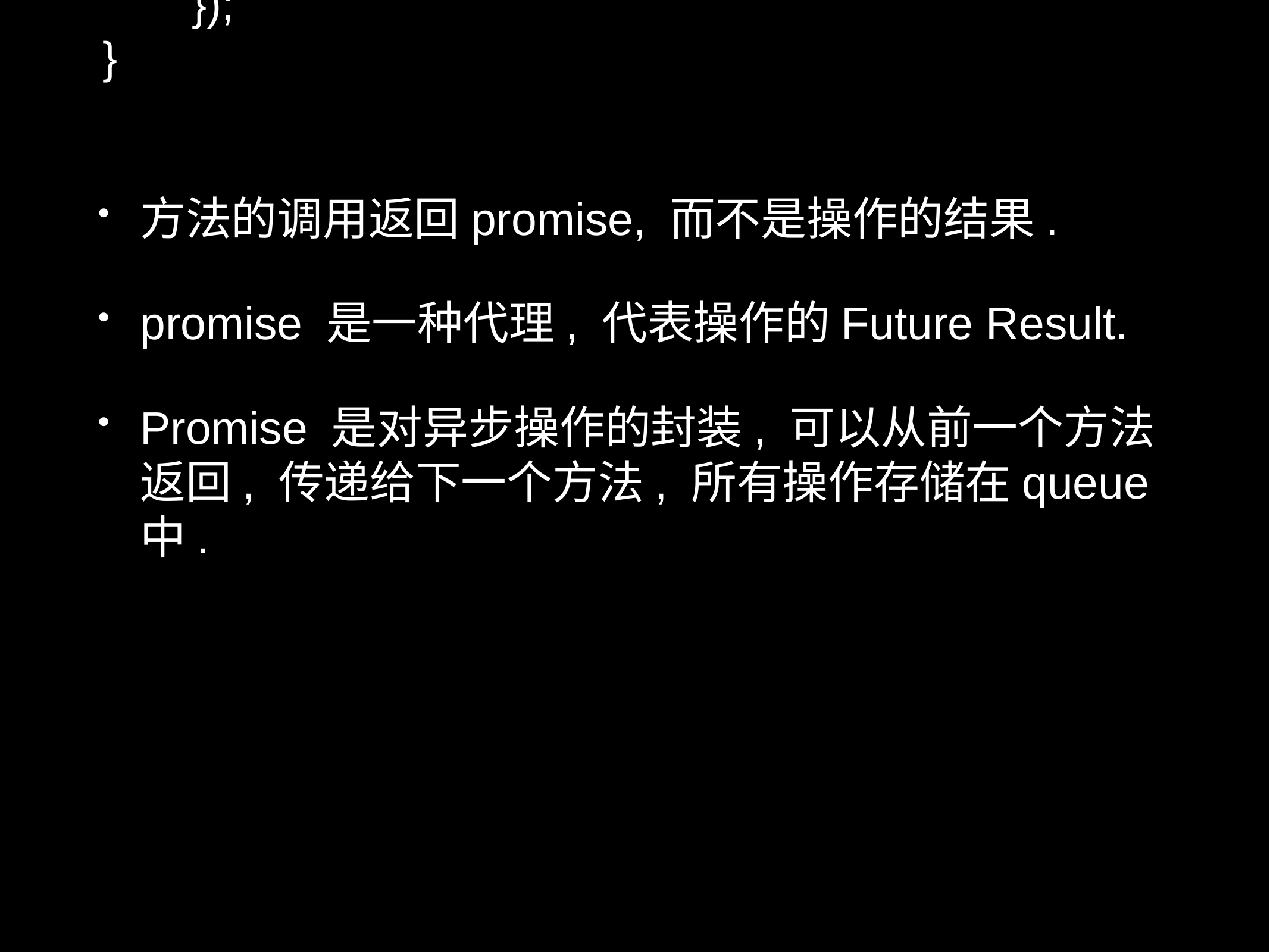

function asyncTask1() {
var taskId = 1;
return new Promise(function(resolve, reject) {
/* Time Killer */
resolve(taskId);
});
}
方法的调用返回promise, 而不是操作的结果.
promise 是一种代理, 代表操作的Future Result.
Promise 是对异步操作的封装, 可以从前一个方法返回, 传递给下一个方法, 所有操作存储在queue 中.